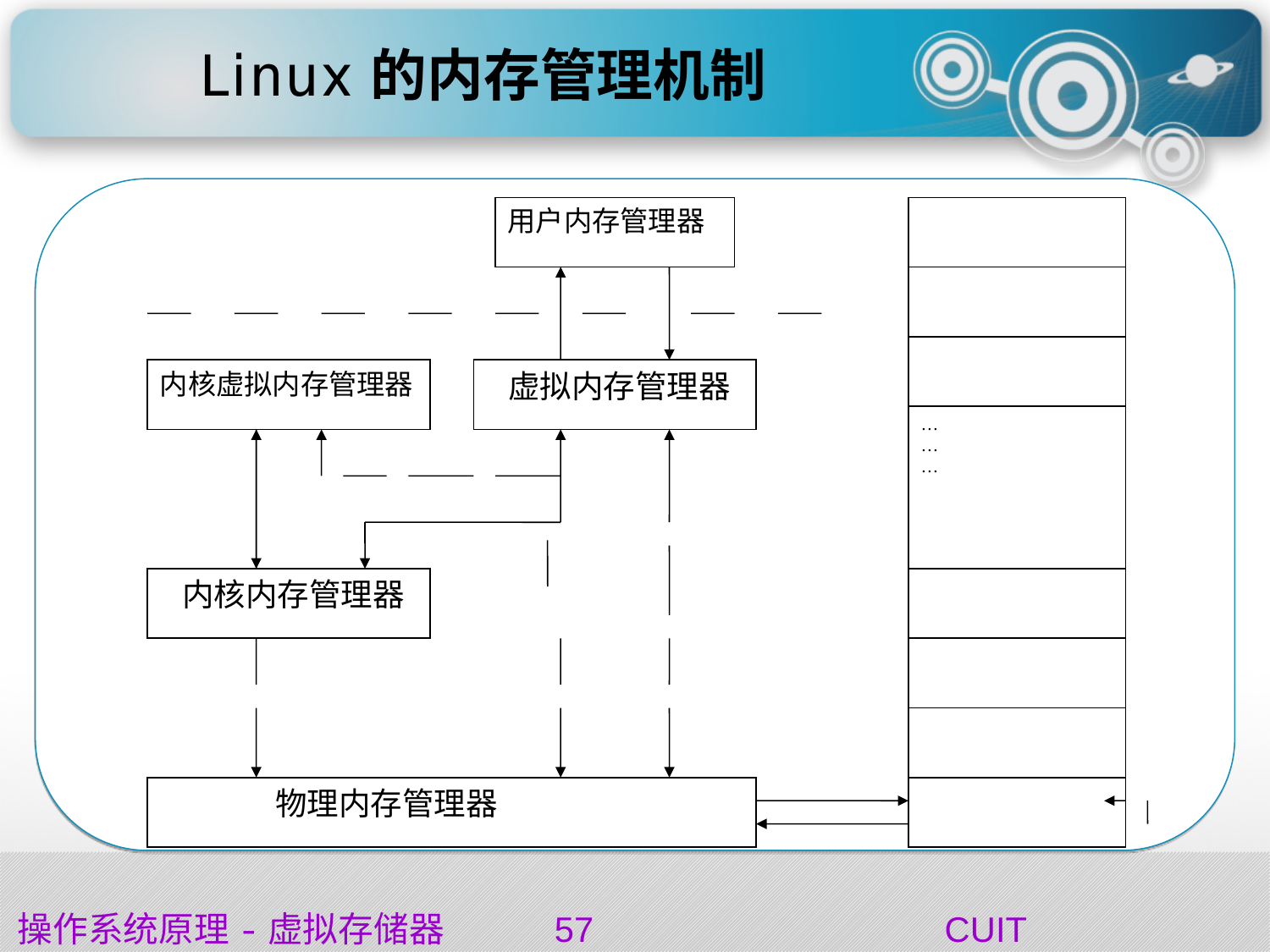

Linux的内存管理机制
用户内存管理器

内核虚拟内存管理器
  虚拟内存管理器
…
…
…

  内核内存管理器

               物理内存管理器